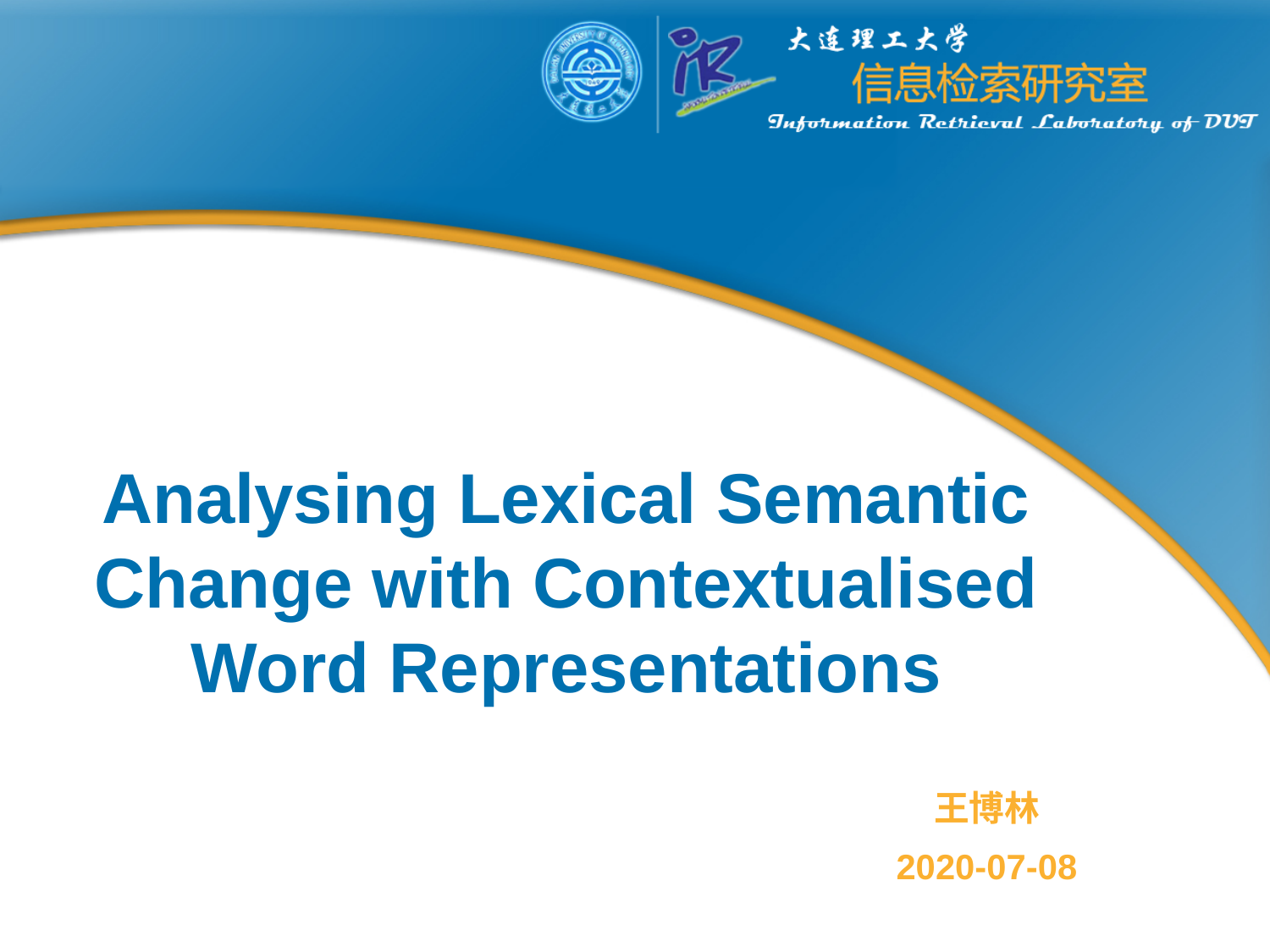

# Analysing Lexical Semantic Change with Contextualised Word Representations
王博林
2020-07-08